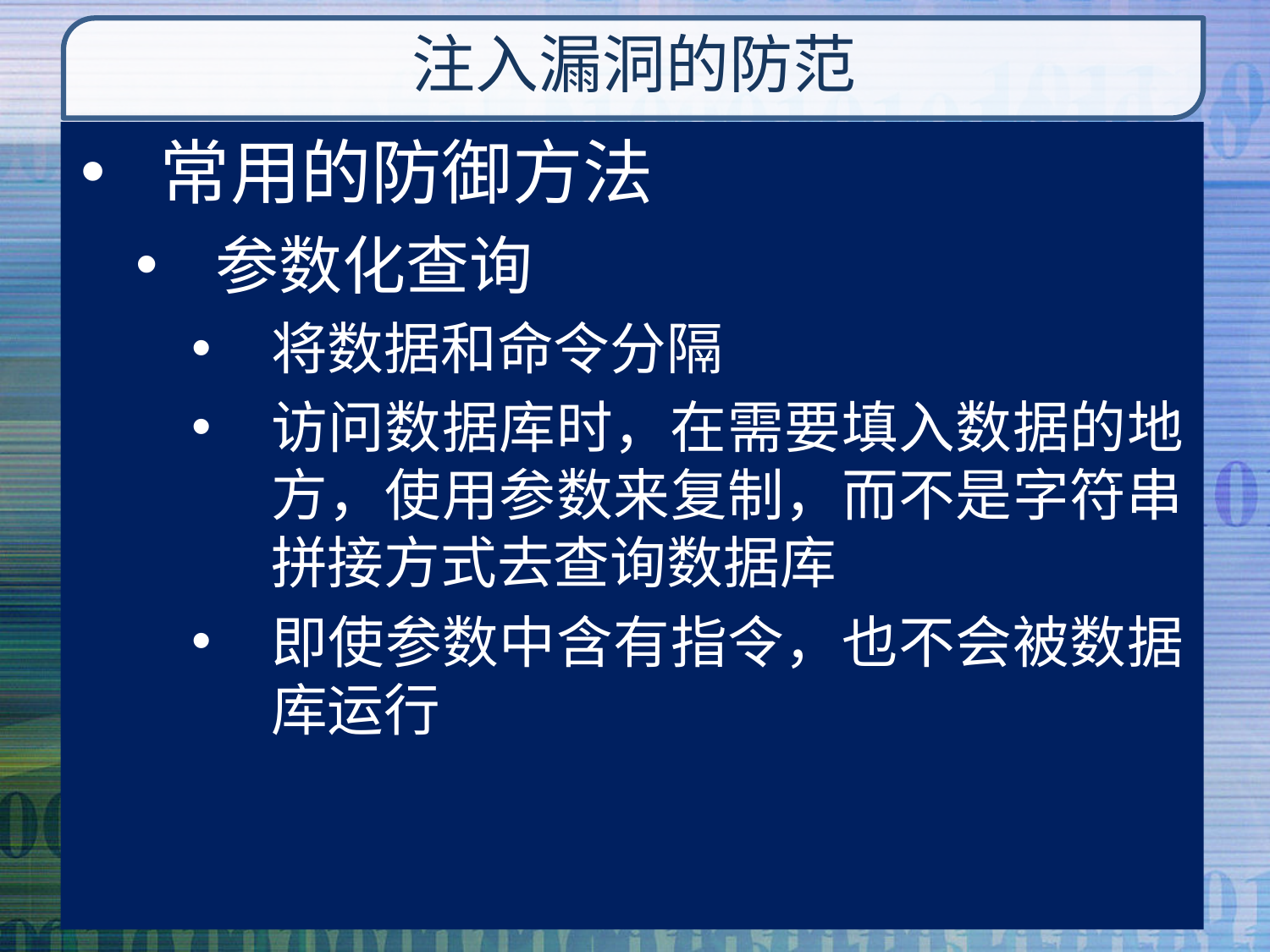

# 注入漏洞的防范
常用的防御方法
参数化查询
将数据和命令分隔
访问数据库时，在需要填入数据的地方，使用参数来复制，而不是字符串拼接方式去查询数据库
即使参数中含有指令，也不会被数据库运行